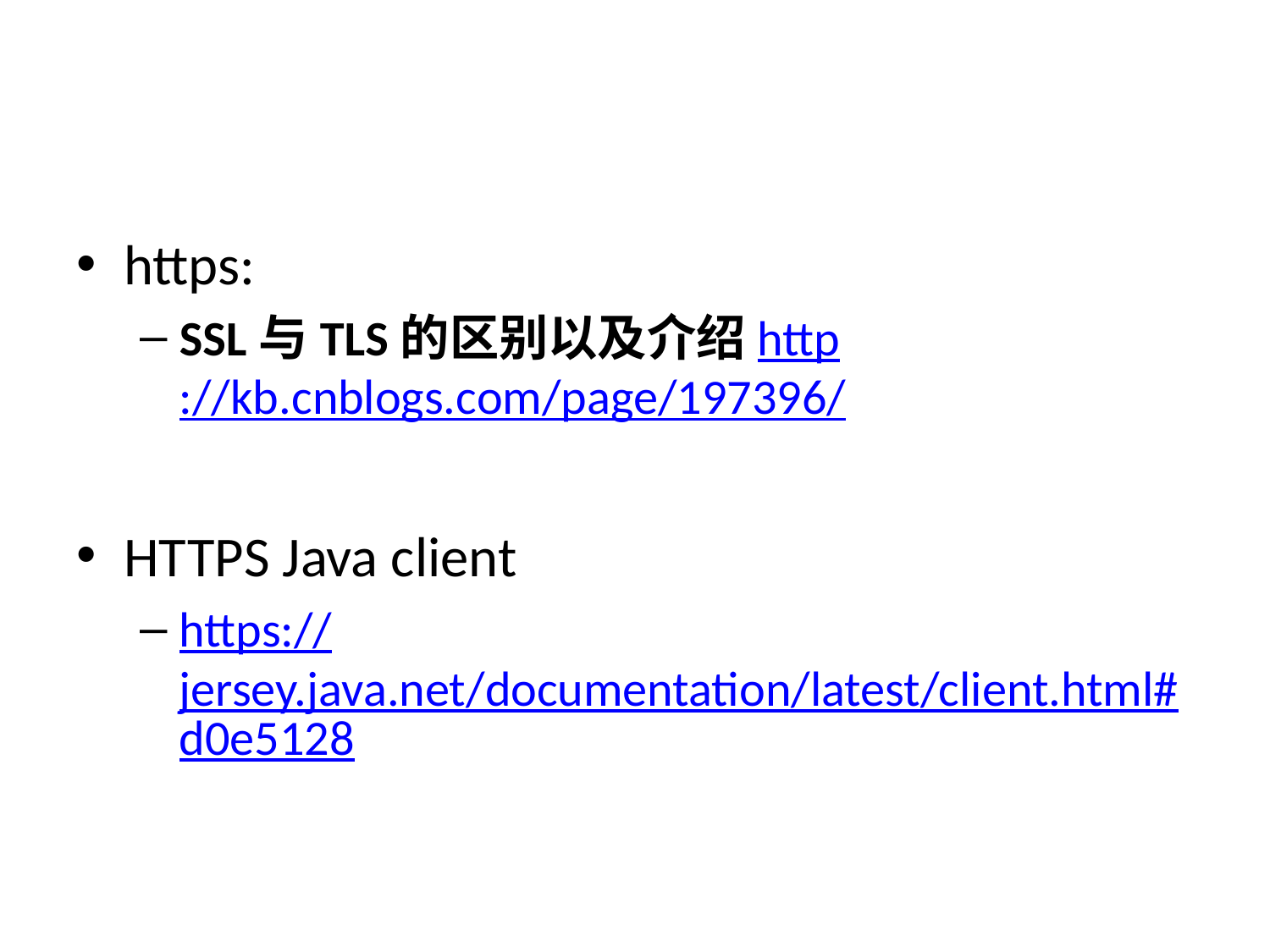

#
https:
SSL与TLS的区别以及介绍http://kb.cnblogs.com/page/197396/

HTTPS Java client
https://jersey.java.net/documentation/latest/client.html#d0e5128